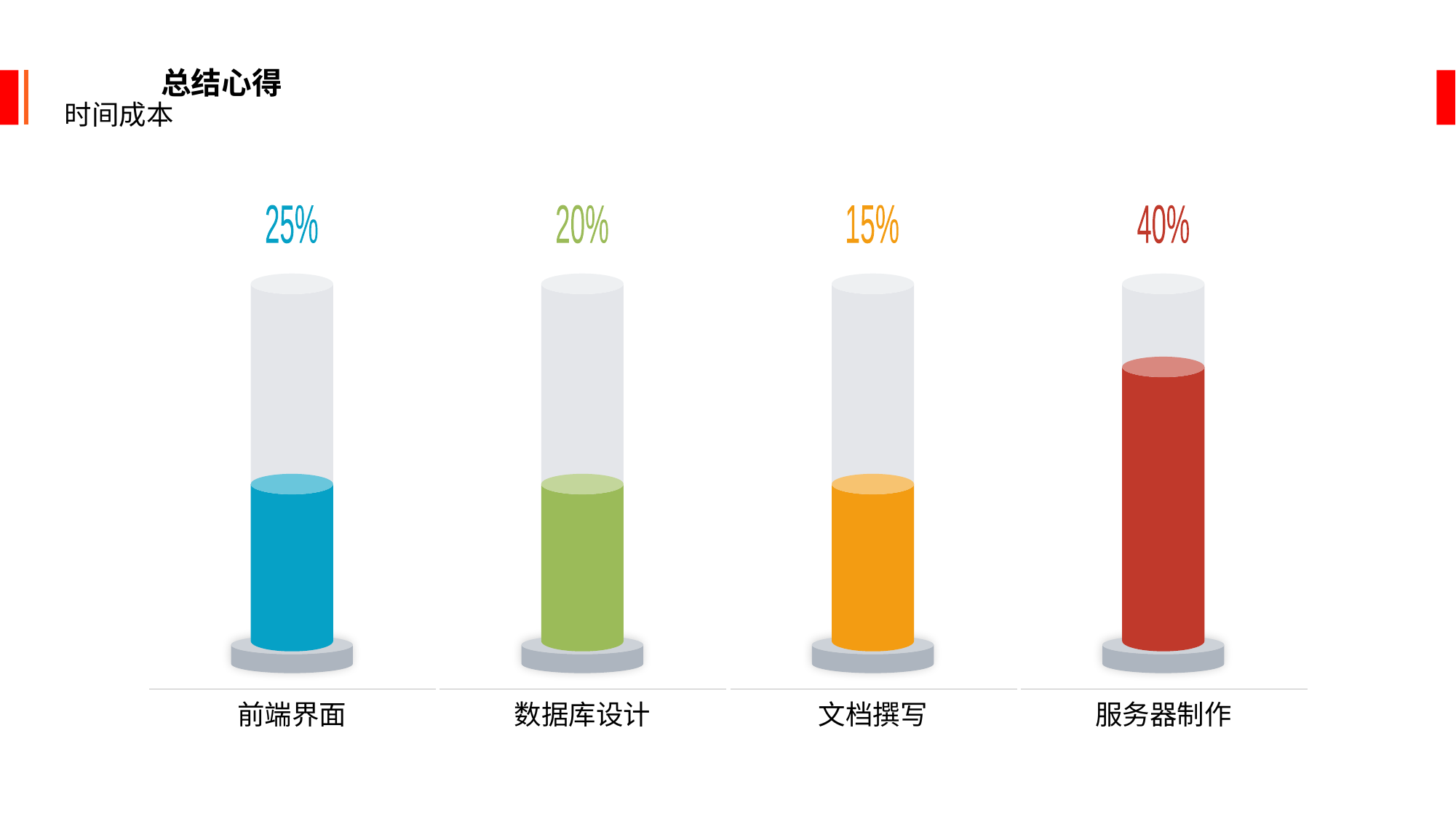

总结心得

时间成本
25%

前端界面
20%

数据库设计
15%

文档撰写
40%

服务器制作